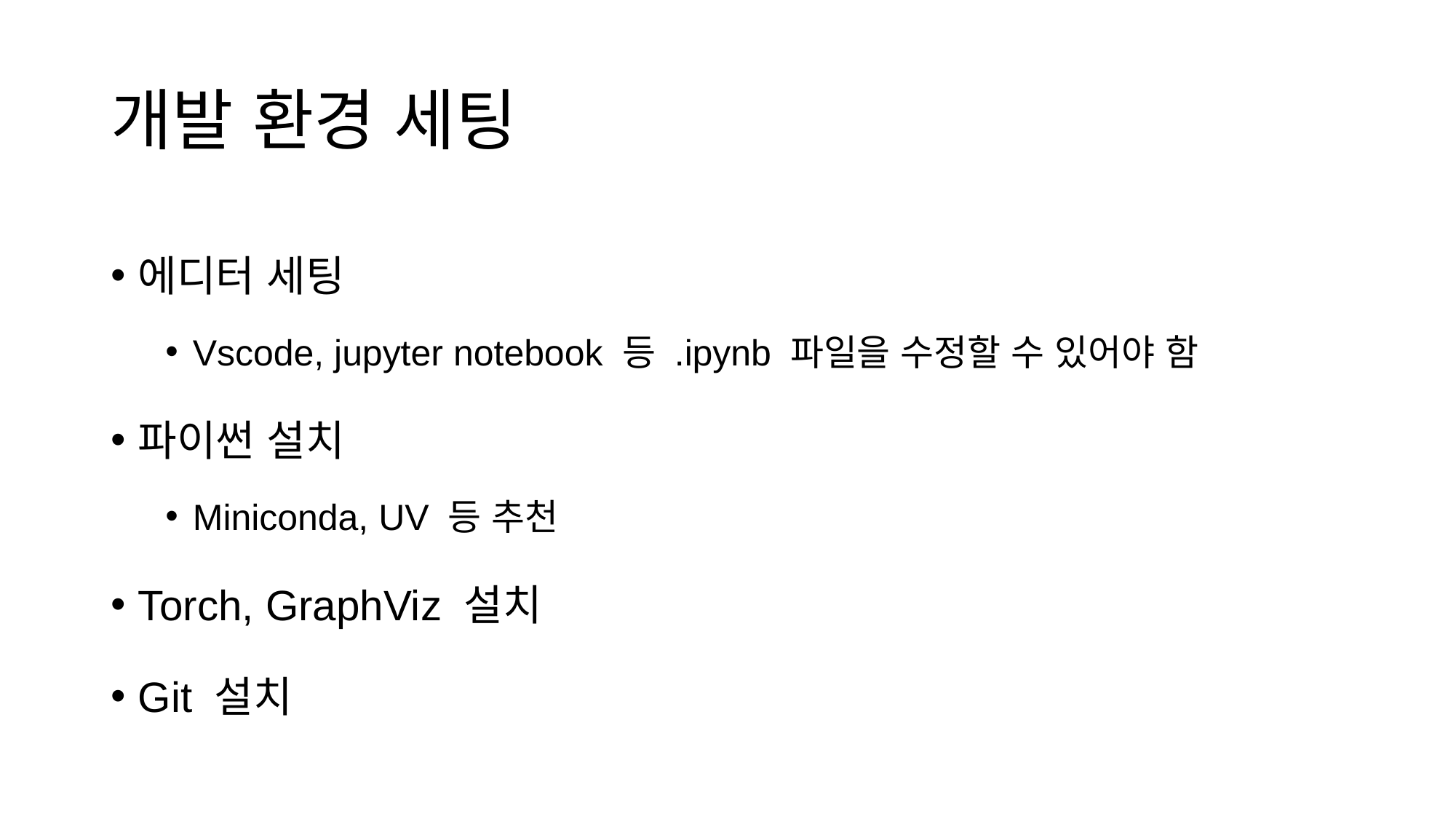

# 개발 환경 세팅
에디터 세팅
Vscode, jupyter notebook 등 .ipynb 파일을 수정할 수 있어야 함
파이썬 설치
Miniconda, UV 등 추천
Torch, GraphViz 설치
Git 설치